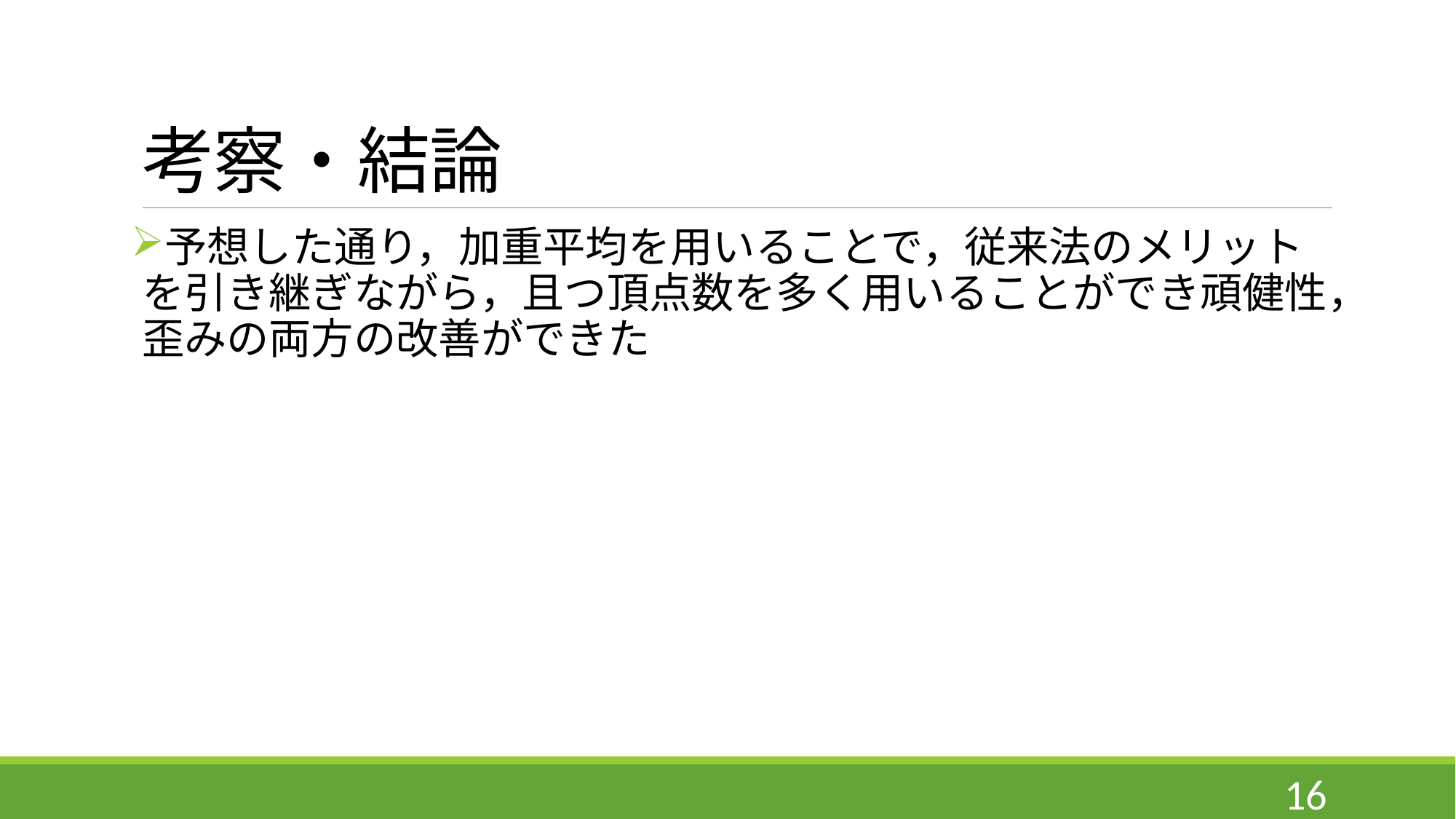

# 考察・結論
予想した通り，加重平均を用いることで，従来法のメリットを引き継ぎながら，且つ頂点数を多く用いることができ頑健性，歪みの両方の改善ができた
16